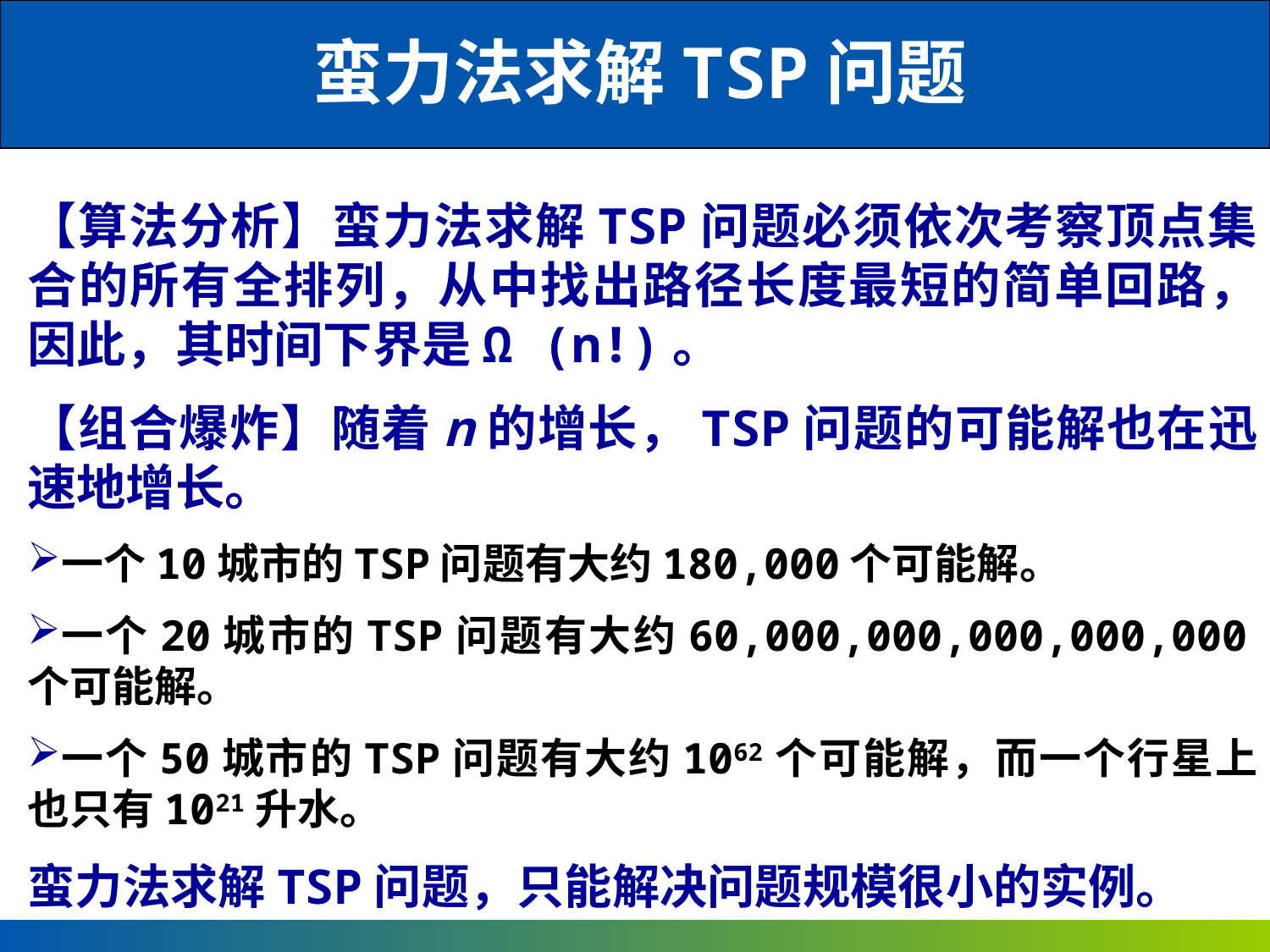

蛮力法求解TSP问题
【算法分析】蛮力法求解TSP问题必须依次考察顶点集合的所有全排列，从中找出路径长度最短的简单回路，因此，其时间下界是Ω (n!)。
【组合爆炸】随着n的增长，TSP问题的可能解也在迅速地增长。
一个10城市的TSP问题有大约180,000个可能解。
一个20城市的TSP问题有大约60,000,000,000,000,000个可能解。
一个50城市的TSP问题有大约1062个可能解，而一个行星上也只有1021升水。
蛮力法求解TSP问题，只能解决问题规模很小的实例。